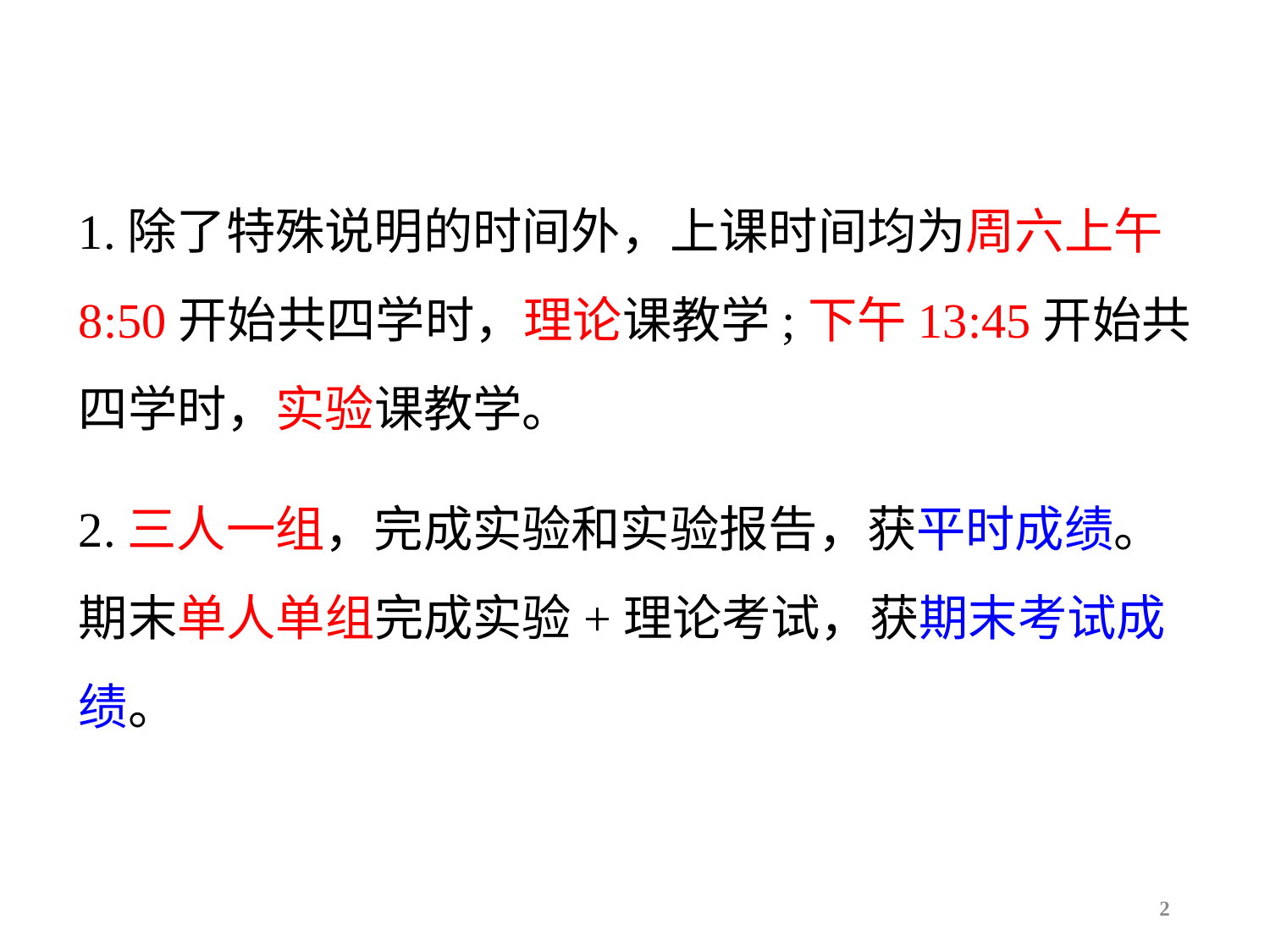

1.除了特殊说明的时间外，上课时间均为周六上午8:50开始共四学时，理论课教学;下午13:45开始共四学时，实验课教学。
2.三人一组，完成实验和实验报告，获平时成绩。
期末单人单组完成实验+理论考试，获期末考试成绩。
2